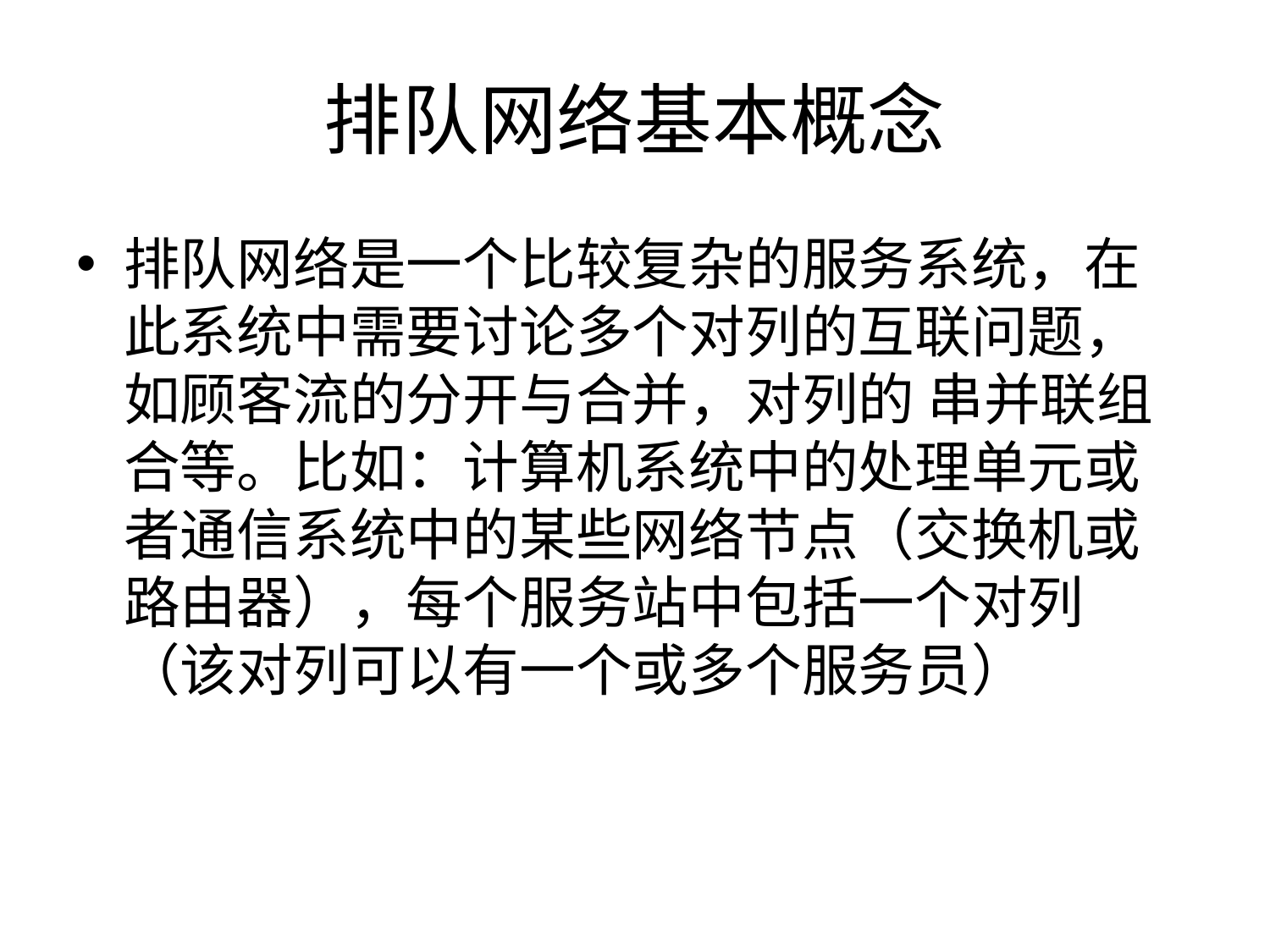

# 排队网络基本概念
排队网络是一个比较复杂的服务系统，在此系统中需要讨论多个对列的互联问题，如顾客流的分开与合并，对列的 串并联组合等。比如：计算机系统中的处理单元或者通信系统中的某些网络节点（交换机或路由器），每个服务站中包括一个对列（该对列可以有一个或多个服务员）